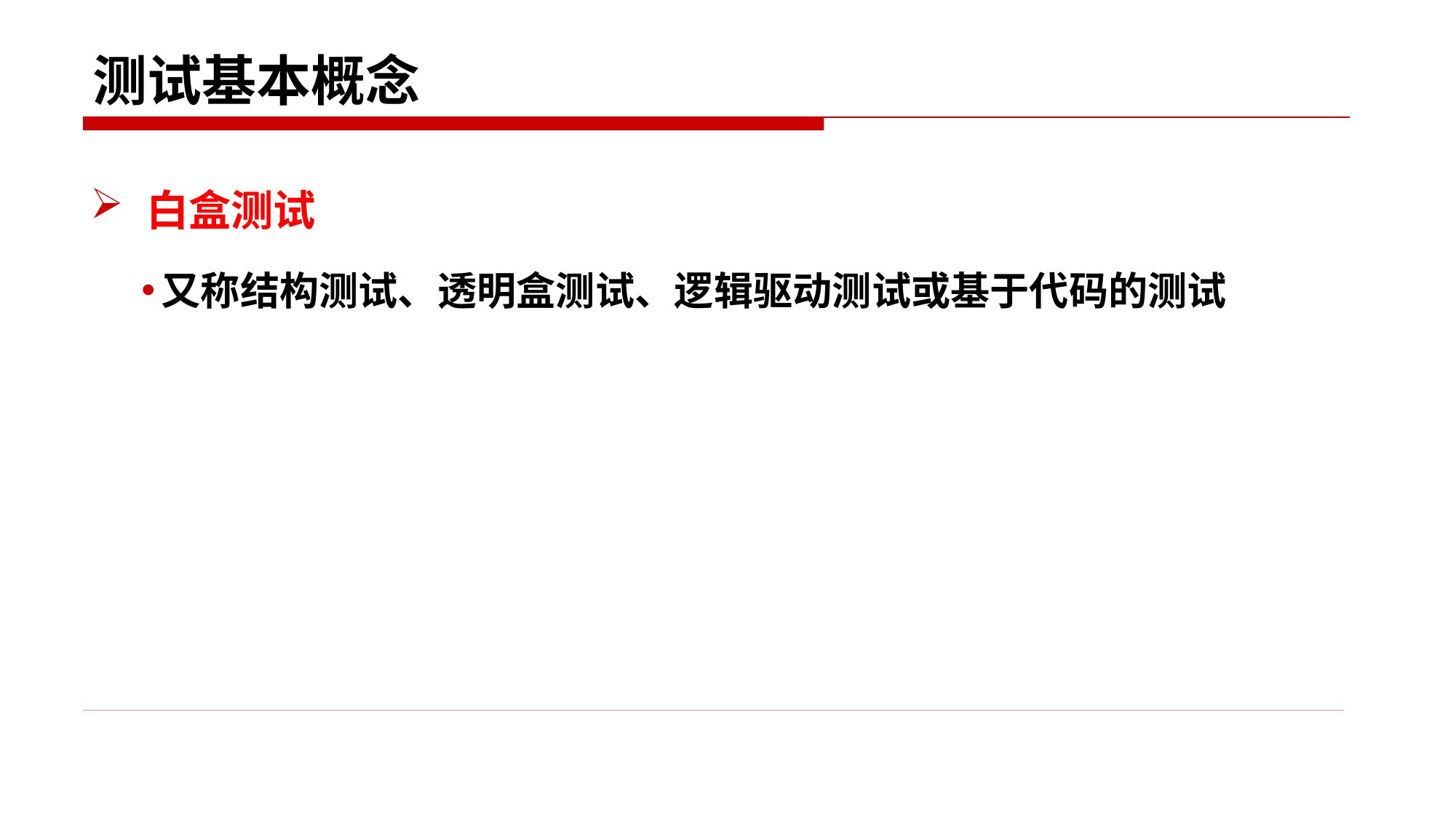

# 测试基本概念
白盒测试
又称结构测试、透明盒测试、逻辑驱动测试或基于代码的测试